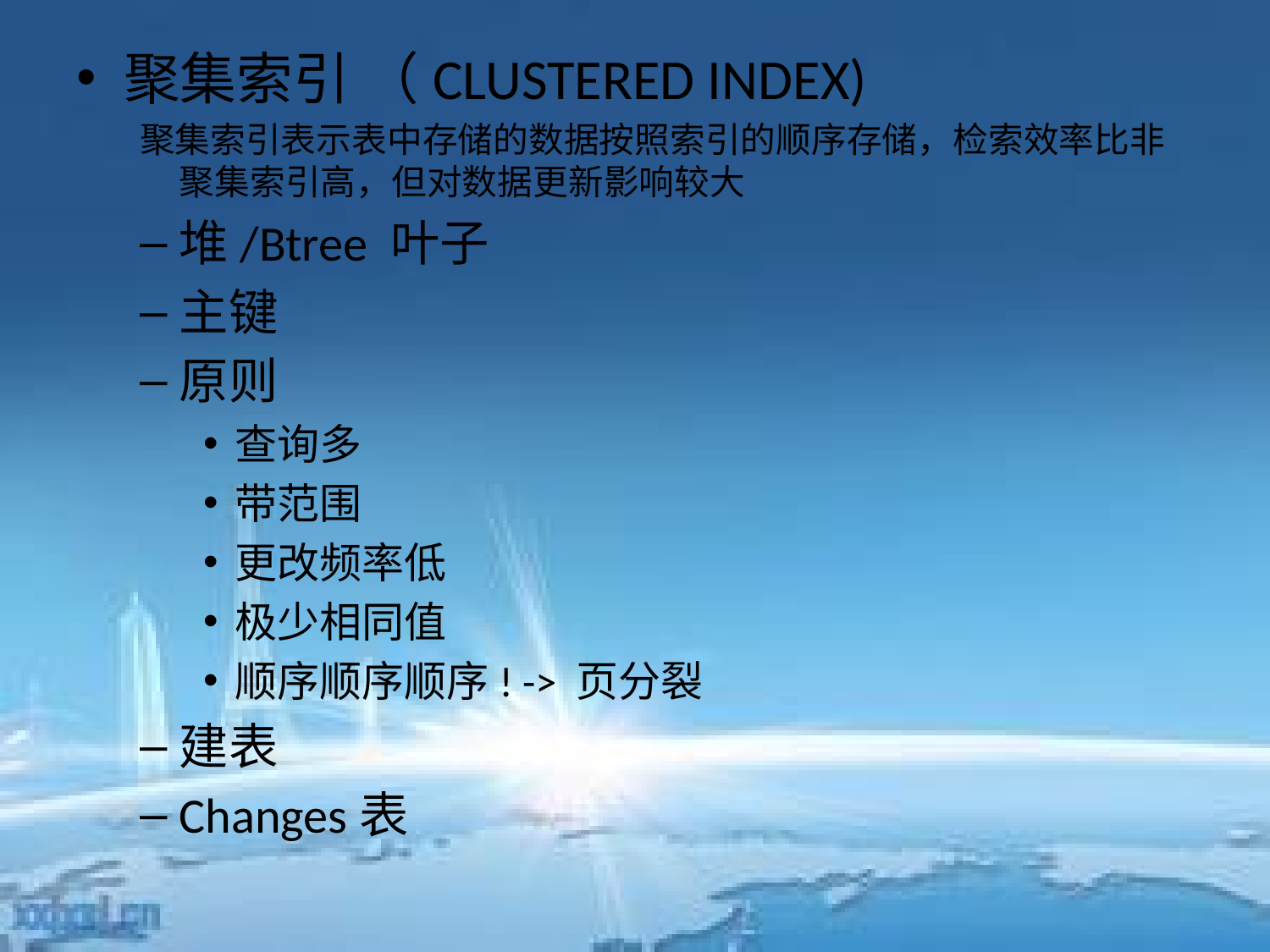

聚集索引 （CLUSTERED INDEX)
聚集索引表示表中存储的数据按照索引的顺序存储，检索效率比非聚集索引高，但对数据更新影响较大
堆/Btree 叶子
主键
原则
查询多
带范围
更改频率低
极少相同值
顺序顺序顺序! -> 页分裂
建表
Changes表